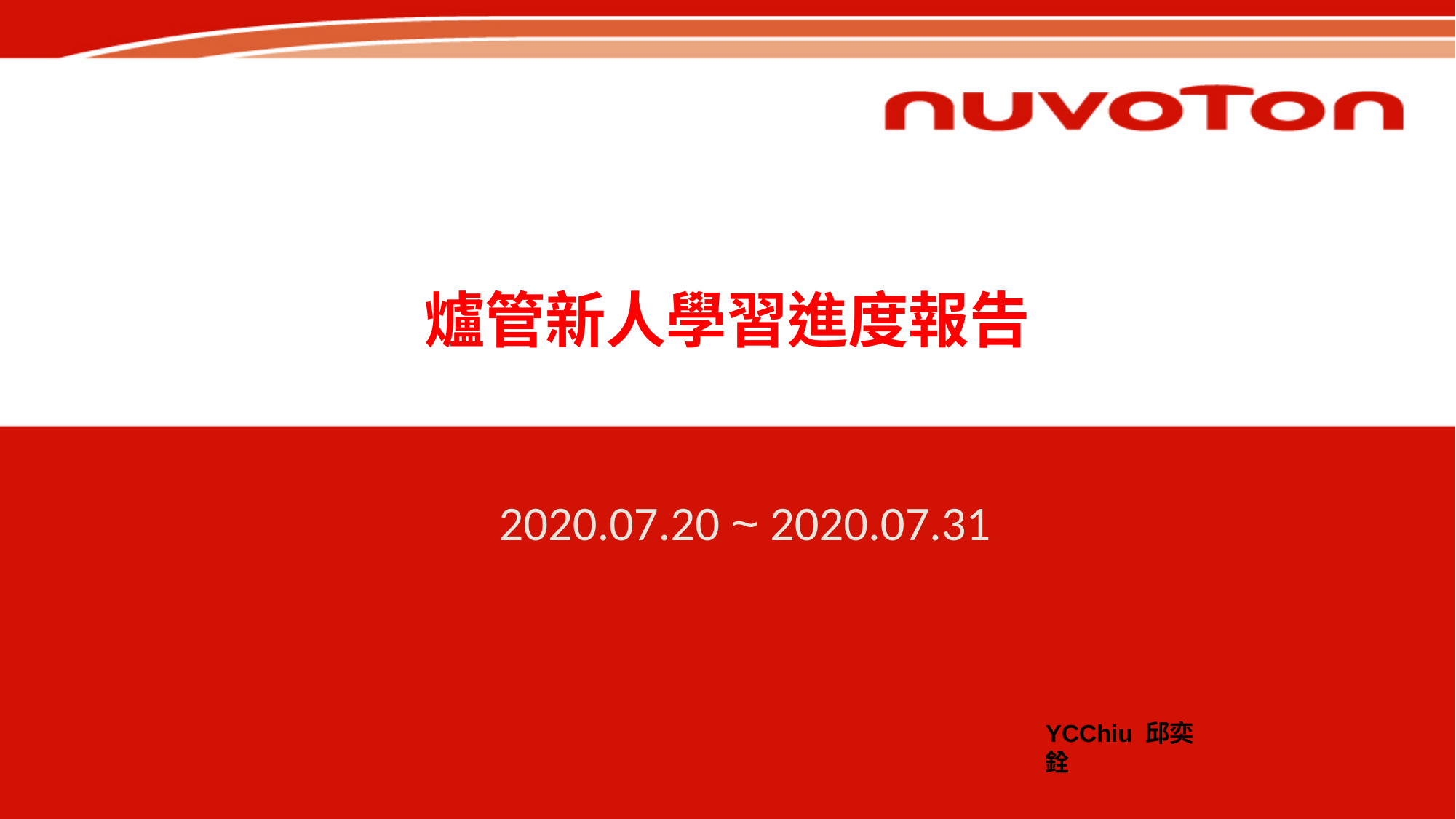

# 爐管新人學習進度報告
2020.07.20 ~ 2020.07.31
YCChiu 邱奕銓